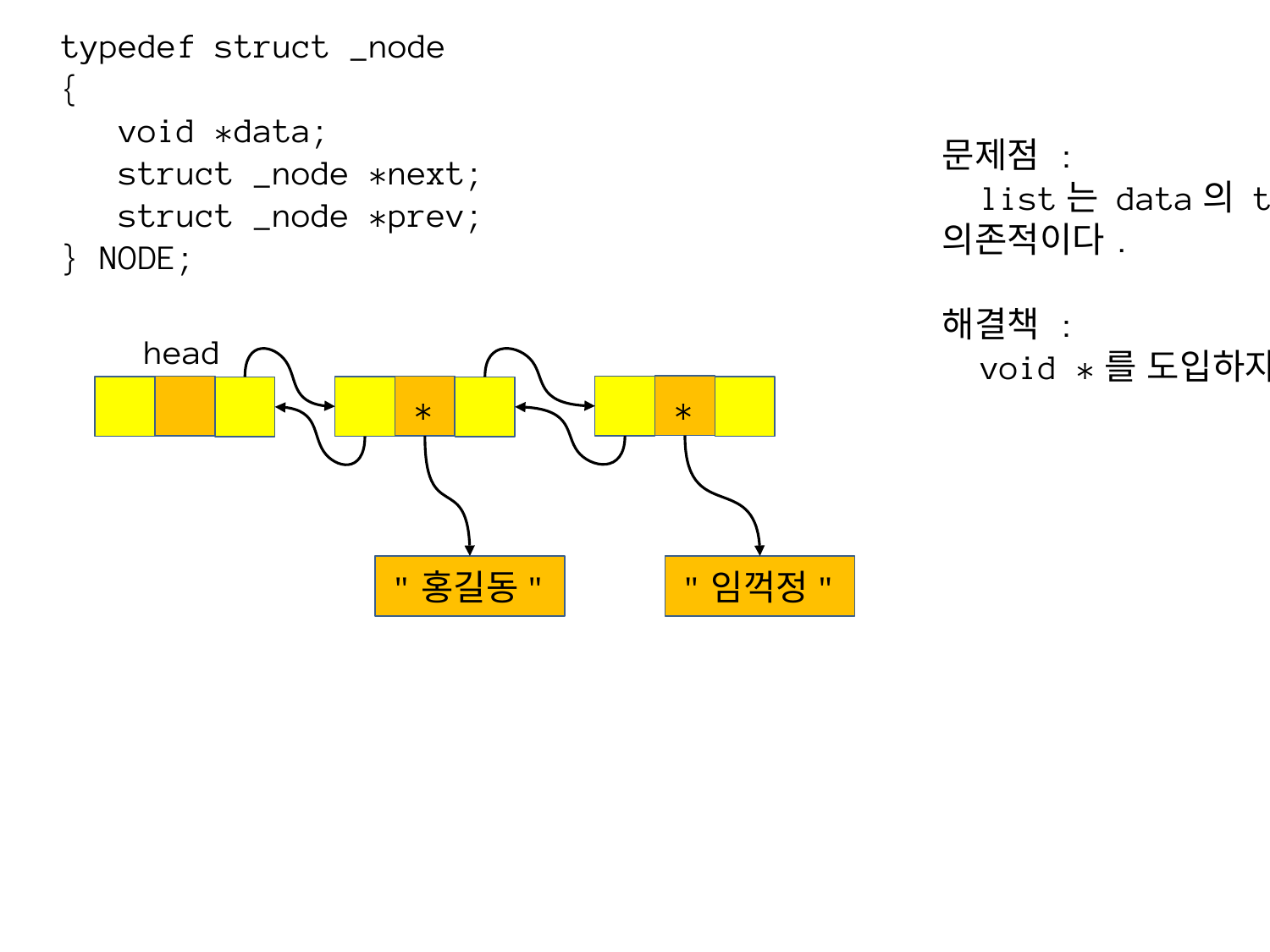

typedef struct _node
{
   void *data;
   struct _node *next;
   struct _node *prev;
} NODE;

문제점 :
  list는 data의 type에 의존적이다.

해결책 :
  void *를 도입하자.
head
*

*

"홍길동"
"임꺽정"